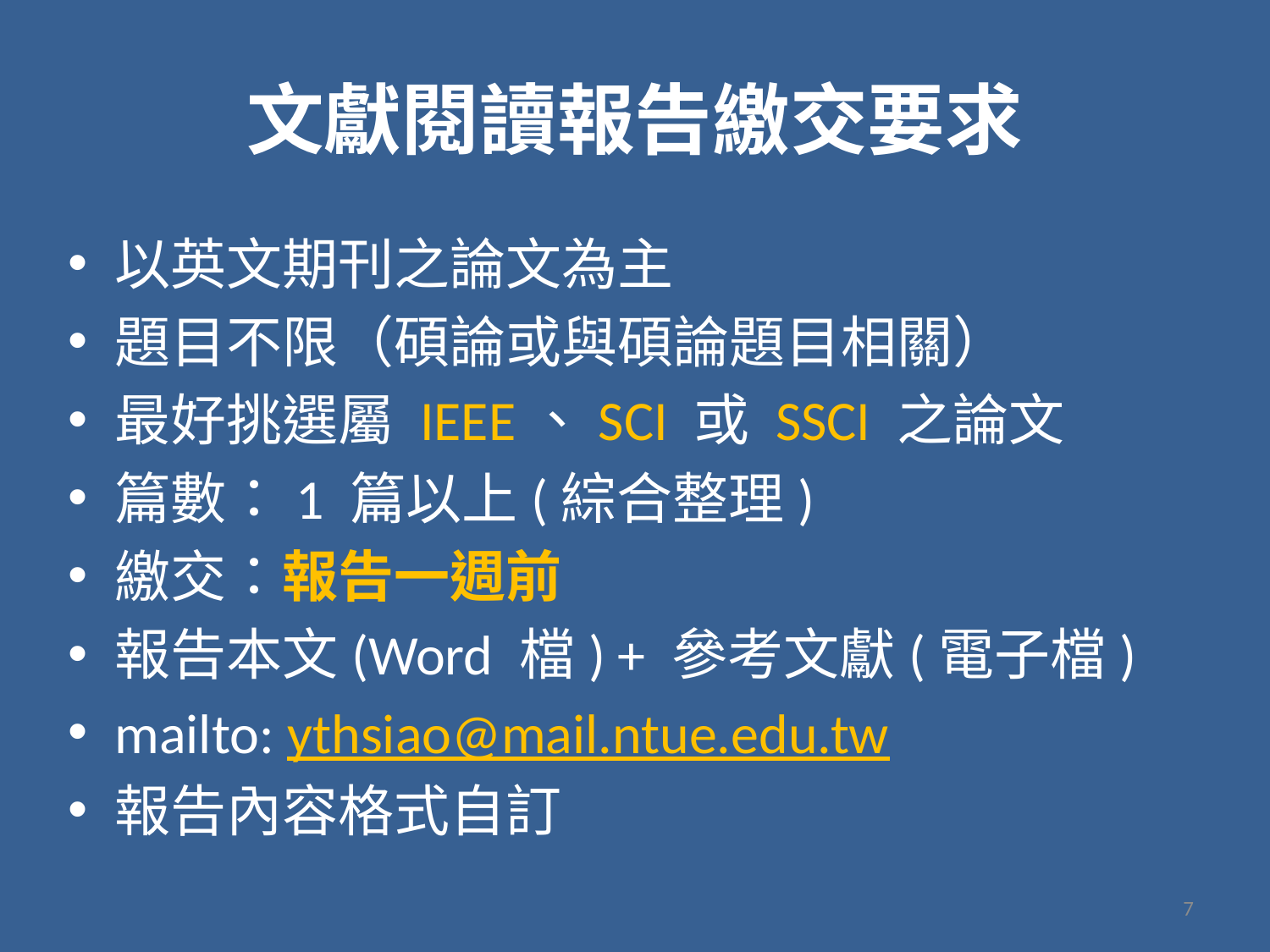

# 文獻閱讀報告繳交要求
以英文期刊之論文為主
題目不限（碩論或與碩論題目相關）
最好挑選屬 IEEE、SCI 或 SSCI 之論文
篇數：1 篇以上(綜合整理)
繳交：報告一週前
報告本文(Word 檔) + 參考文獻(電子檔)
mailto: ythsiao@mail.ntue.edu.tw
報告內容格式自訂
7